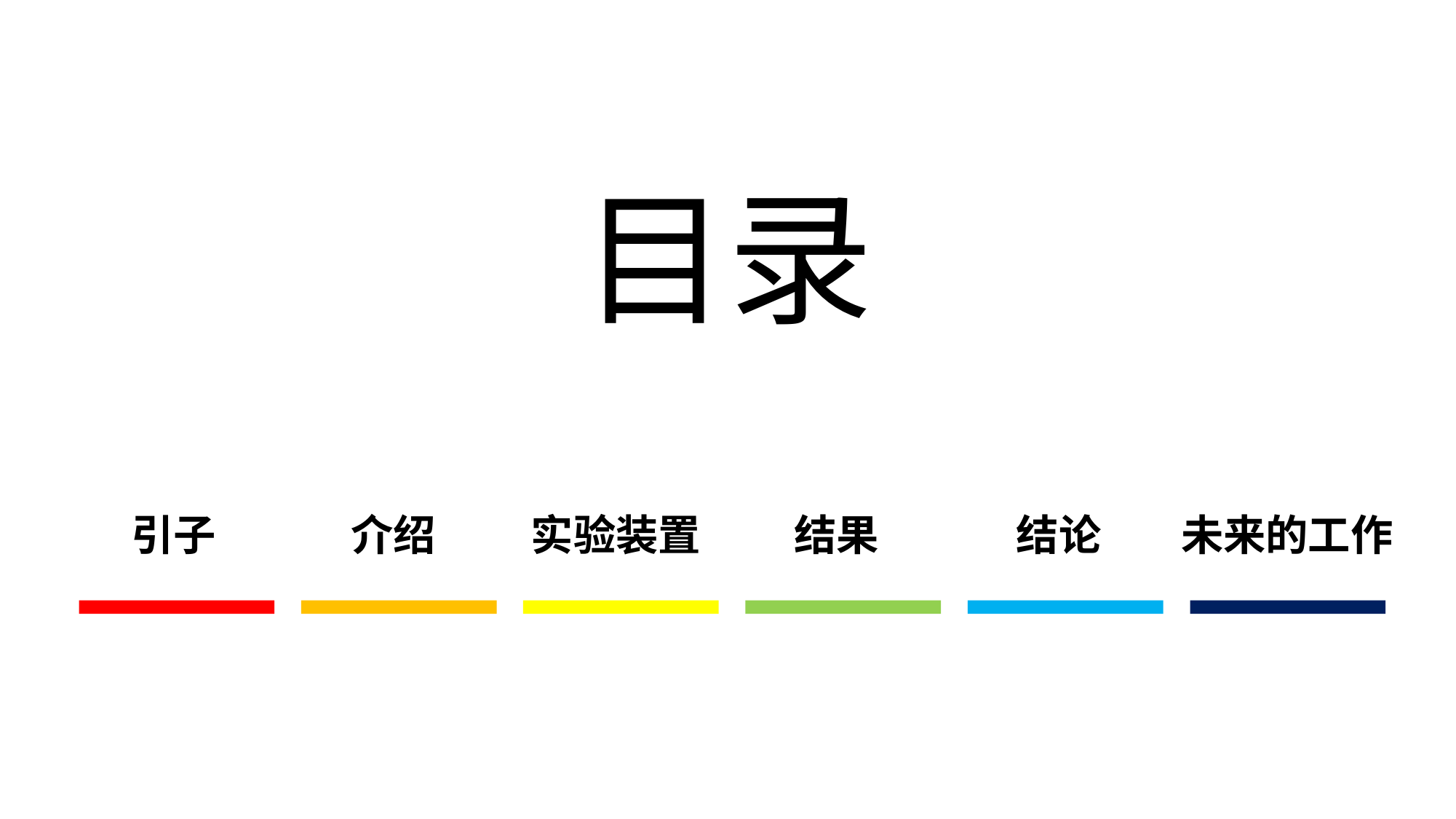

目录
引子
介绍
实验装置
结果
结论
未来的工作